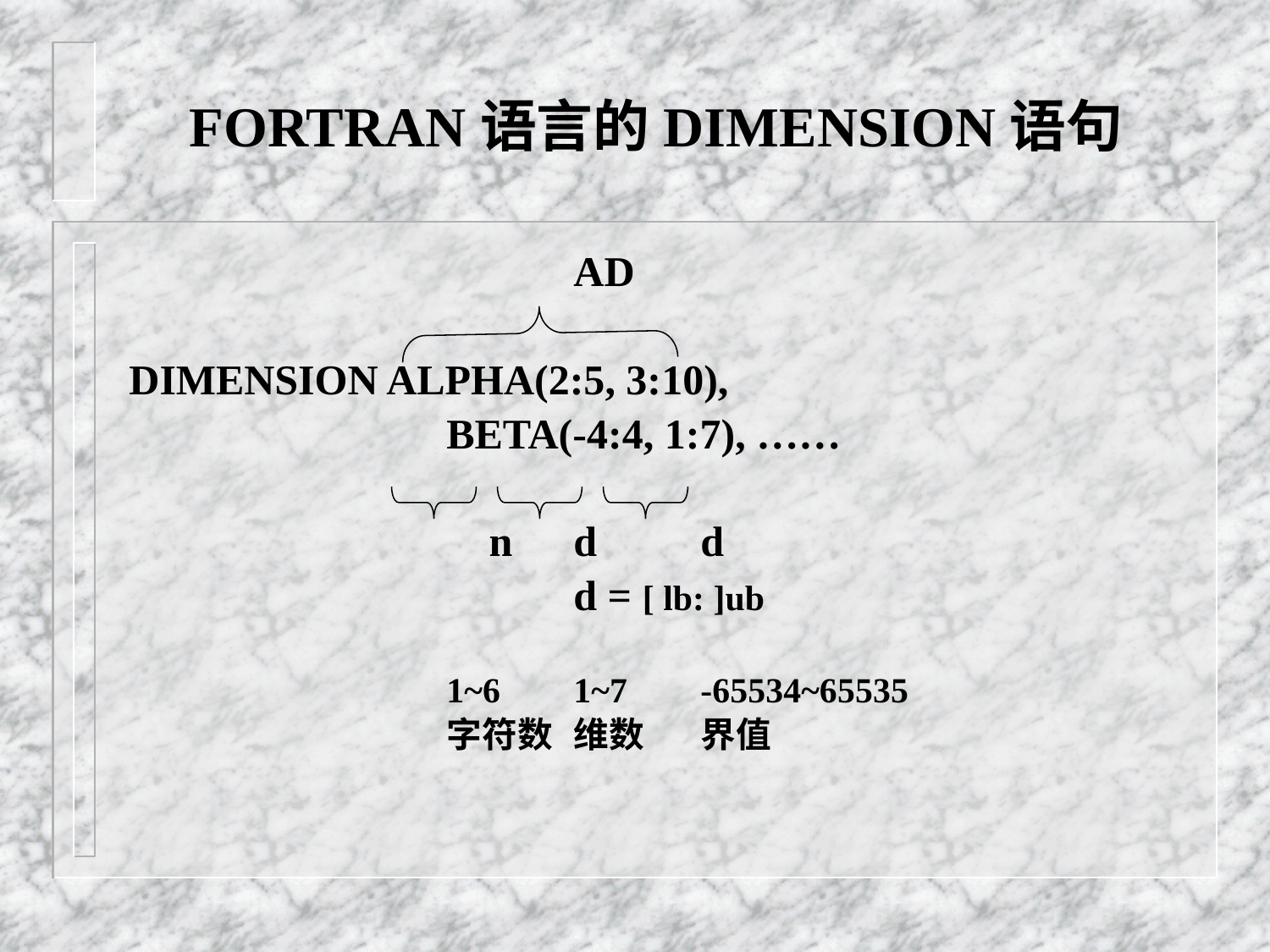

# FORTRAN语言的DIMENSION语句

				AD

DIMENSION ALPHA(2:5, 3:10),
			BETA(-4:4, 1:7), ……

			    n	d	d
				d = [ lb: ]ub

			1~6	1~7	-65534~65535
			字符数	维数	界值